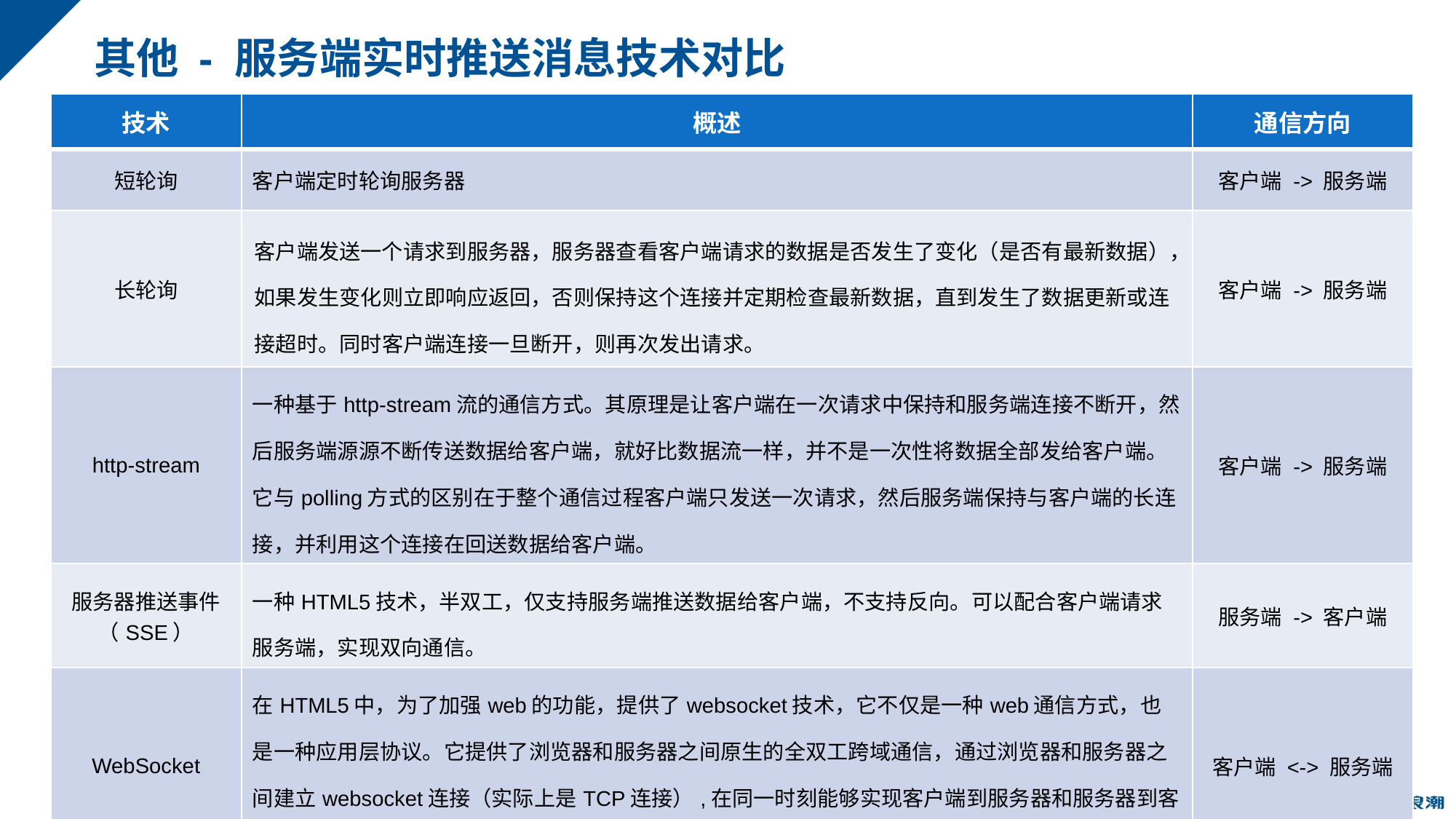

# 其他 - 服务端实时推送消息技术对比
| 技术 | 概述 | 通信方向 |
| --- | --- | --- |
| 短轮询 | 客户端定时轮询服务器 | 客户端 -> 服务端 |
| 长轮询 | 客户端发送一个请求到服务器，服务器查看客户端请求的数据是否发生了变化（是否有最新数据），如果发生变化则立即响应返回，否则保持这个连接并定期检查最新数据，直到发生了数据更新或连接超时。同时客户端连接一旦断开，则再次发出请求。 | 客户端 -> 服务端 |
| http-stream | 一种基于http-stream流的通信方式。其原理是让客户端在一次请求中保持和服务端连接不断开，然后服务端源源不断传送数据给客户端，就好比数据流一样，并不是一次性将数据全部发给客户端。它与polling方式的区别在于整个通信过程客户端只发送一次请求，然后服务端保持与客户端的长连接，并利用这个连接在回送数据给客户端。 | 客户端 -> 服务端 |
| 服务器推送事件（SSE） | 一种HTML5技术，半双工，仅支持服务端推送数据给客户端，不支持反向。可以配合客户端请求服务端，实现双向通信。 | 服务端 -> 客户端 |
| WebSocket | 在HTML5中，为了加强web的功能，提供了websocket技术，它不仅是一种web通信方式，也是一种应用层协议。它提供了浏览器和服务器之间原生的全双工跨域通信，通过浏览器和服务器之间建立websocket连接（实际上是TCP连接）,在同一时刻能够实现客户端到服务器和服务器到客户端的数据发送。 | 客户端 <-> 服务端 |